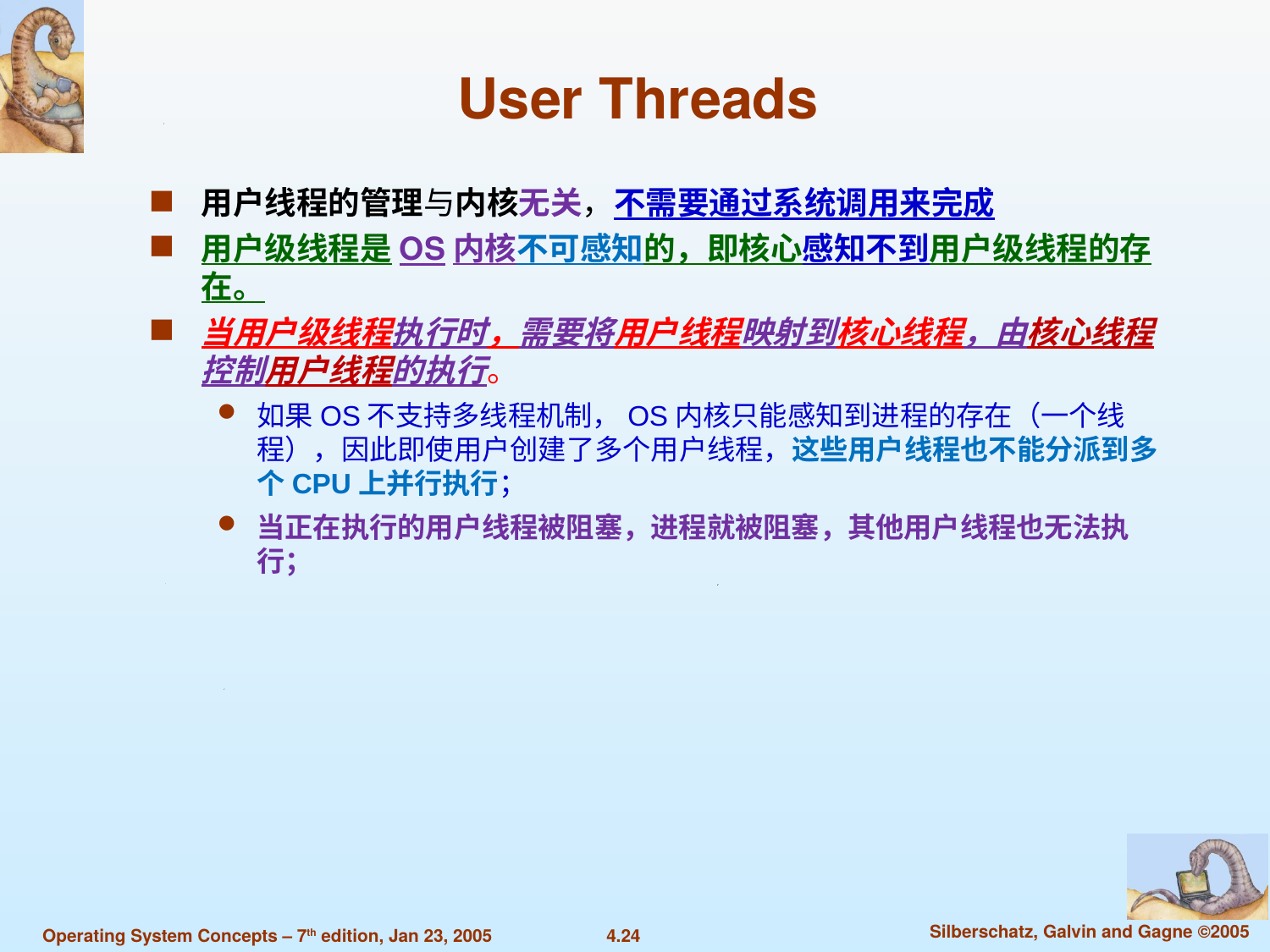

User Threads
用户线程的管理与内核无关，不需要通过系统调用来完成
用户级线程是OS内核不可感知的，即核心感知不到用户级线程的存在。
当用户级线程执行时，需要将用户线程映射到核心线程，由核心线程控制用户线程的执行。
如果OS不支持多线程机制，OS内核只能感知到进程的存在（一个线程），因此即使用户创建了多个用户线程，这些用户线程也不能分派到多个CPU上并行执行；
当正在执行的用户线程被阻塞，进程就被阻塞，其他用户线程也无法执行；